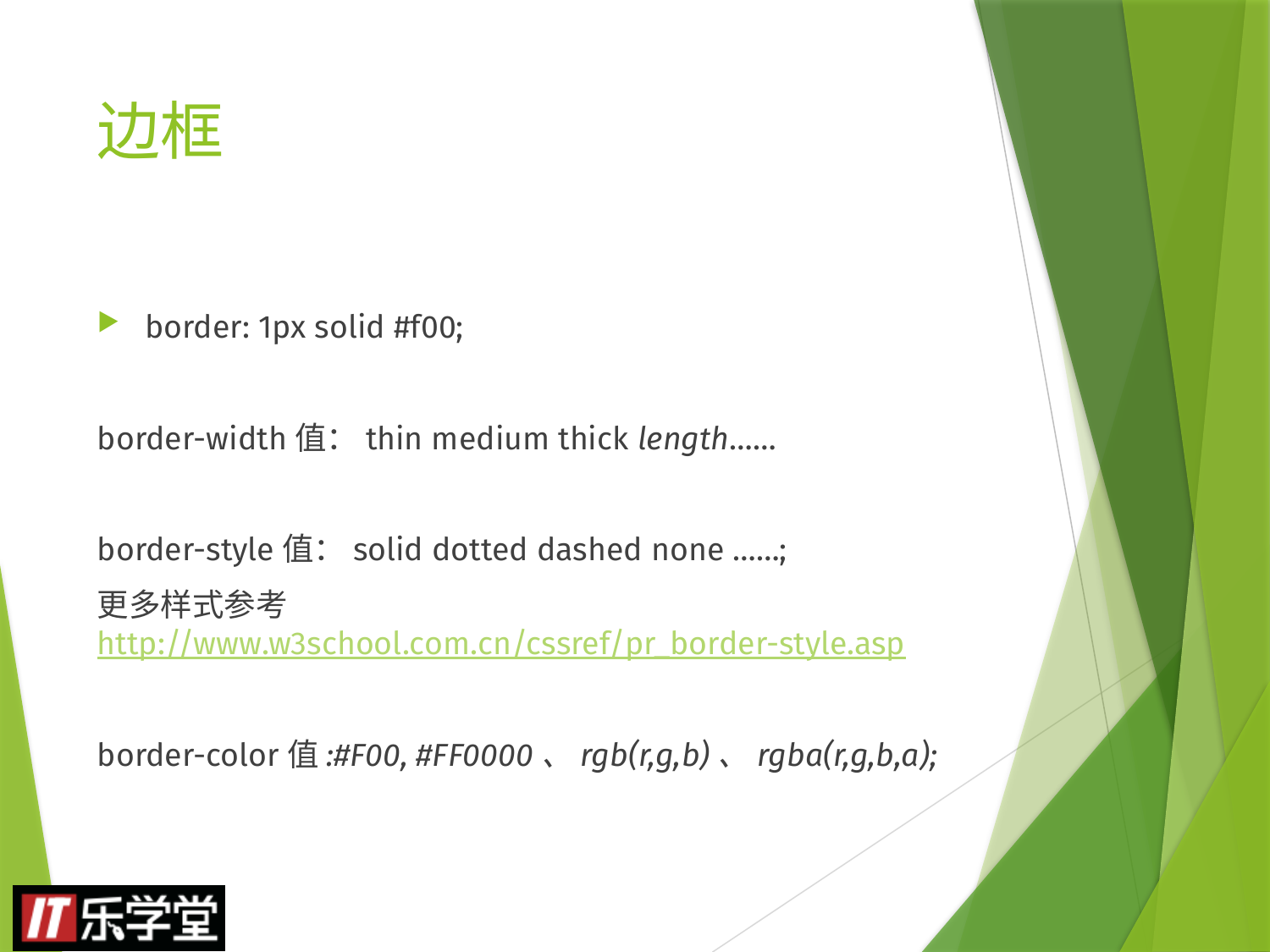

# 边框
border: 1px solid #f00;

border-width值：thin medium thick length……

border-style值：solid dotted dashed none ……;
更多样式参考http://www.w3school.com.cn/cssref/pr_border-style.asp

border-color值:#F00, #FF0000、rgb(r,g,b)、rgba(r,g,b,a);